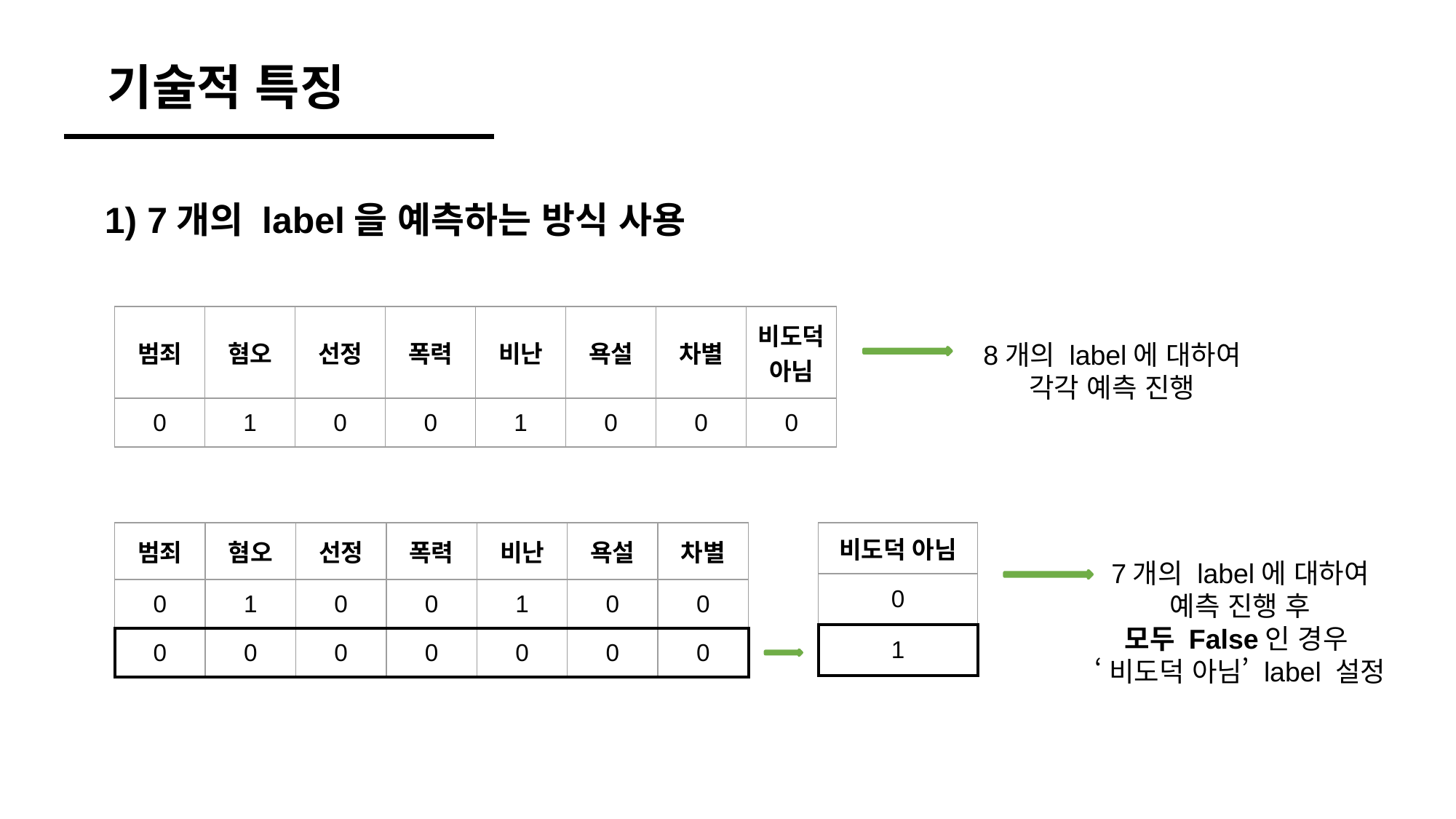

기술적 특징
1) 7개의 label을 예측하는 방식 사용
| 범죄 | 혐오 | 선정 | 폭력 | 비난 | 욕설 | 차별 | 비도덕 아님 |
| --- | --- | --- | --- | --- | --- | --- | --- |
| 0 | 1 | 0 | 0 | 1 | 0 | 0 | 0 |
8개의 label에 대하여
각각 예측 진행

| 비도덕 아님 |
| --- |
| 0 |
| 1 |
| 범죄 | 혐오 | 선정 | 폭력 | 비난 | 욕설 | 차별 |
| --- | --- | --- | --- | --- | --- | --- |
| 0 | 1 | 0 | 0 | 1 | 0 | 0 |
| 0 | 0 | 0 | 0 | 0 | 0 | 0 |
7개의 label에 대하여
예측 진행 후
모두 False인 경우
‘비도덕 아님’ label 설정